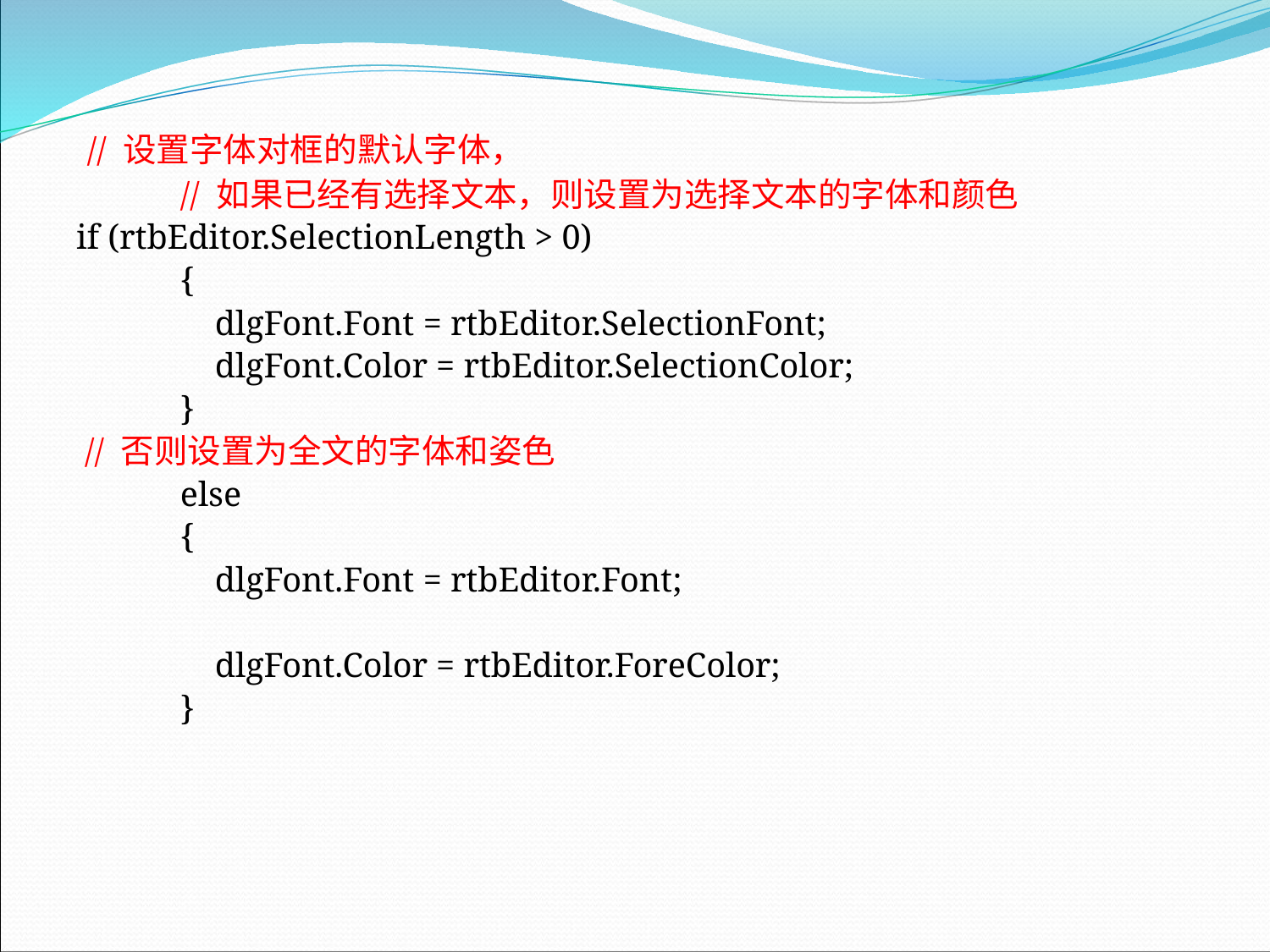

// 设置字体对框的默认字体，
            // 如果已经有选择文本，则设置为选择文本的字体和颜色
if (rtbEditor.SelectionLength > 0)
            {
                dlgFont.Font = rtbEditor.SelectionFont;
                dlgFont.Color = rtbEditor.SelectionColor;
            }
 // 否则设置为全文的字体和姿色
            else
            {
                dlgFont.Font = rtbEditor.Font;

                dlgFont.Color = rtbEditor.ForeColor;
            }